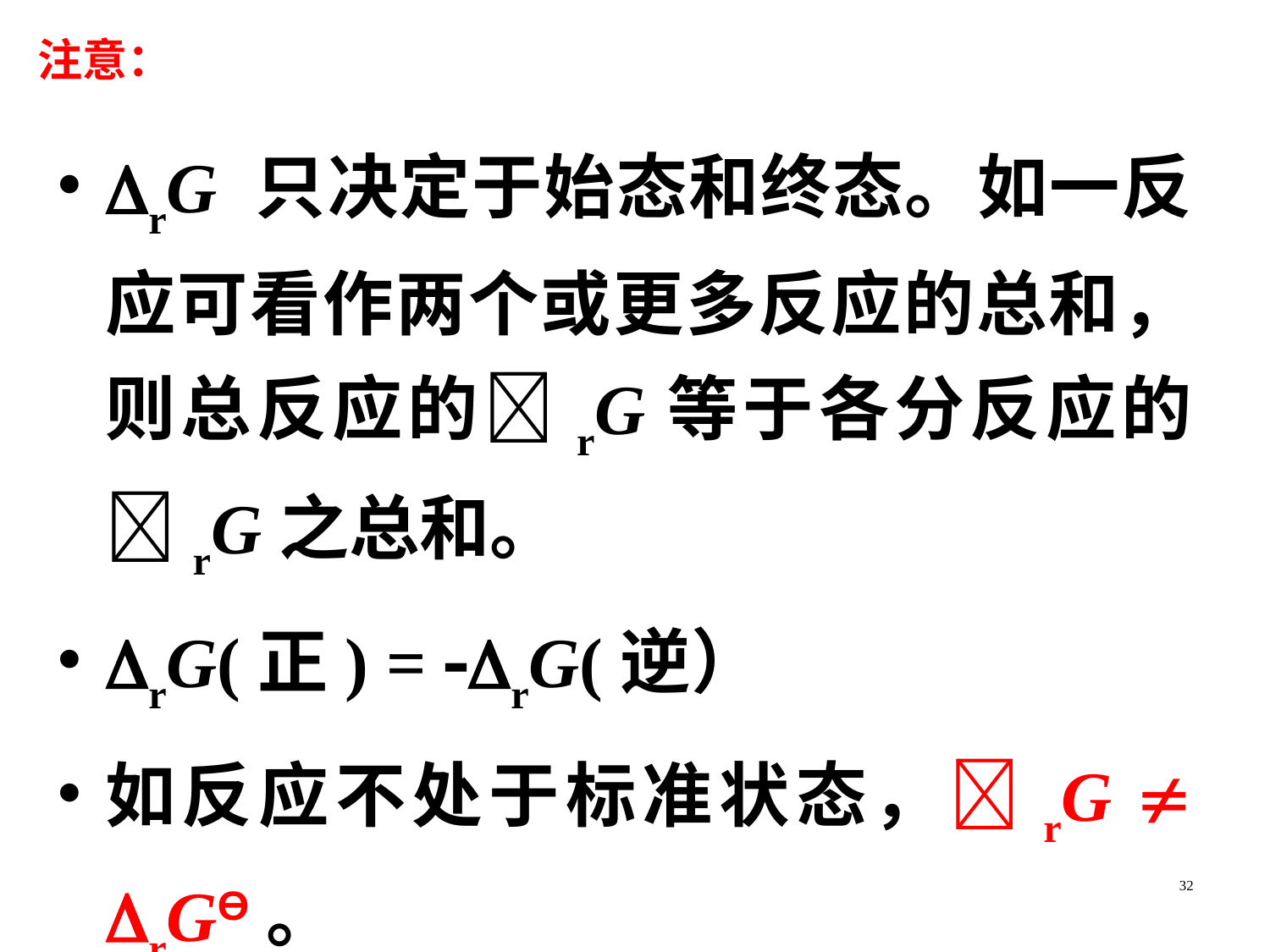

注意：
ΔrG 只决定于始态和终态。如一反应可看作两个或更多反应的总和，则总反应的ΔrG等于各分反应的ΔrG之总和。
ΔrG(正) = −ΔrG(逆）
如反应不处于标准状态，ΔrG ≠ ΔrGƟ。
32